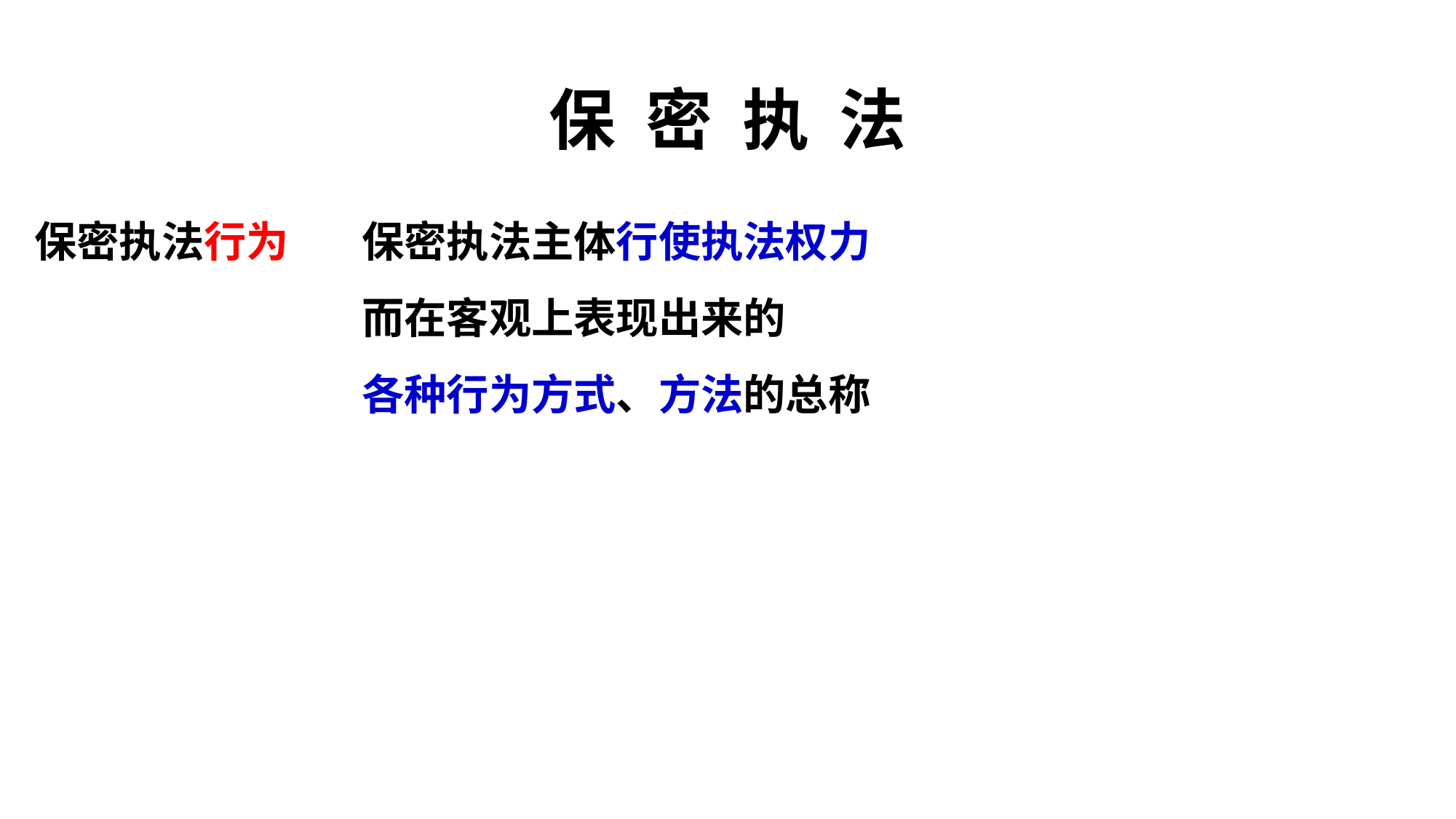

# 保  密  执  法
保密执法行为	保密执法主体行使执法权力
			而在客观上表现出来的
			各种行为方式、方法的总称